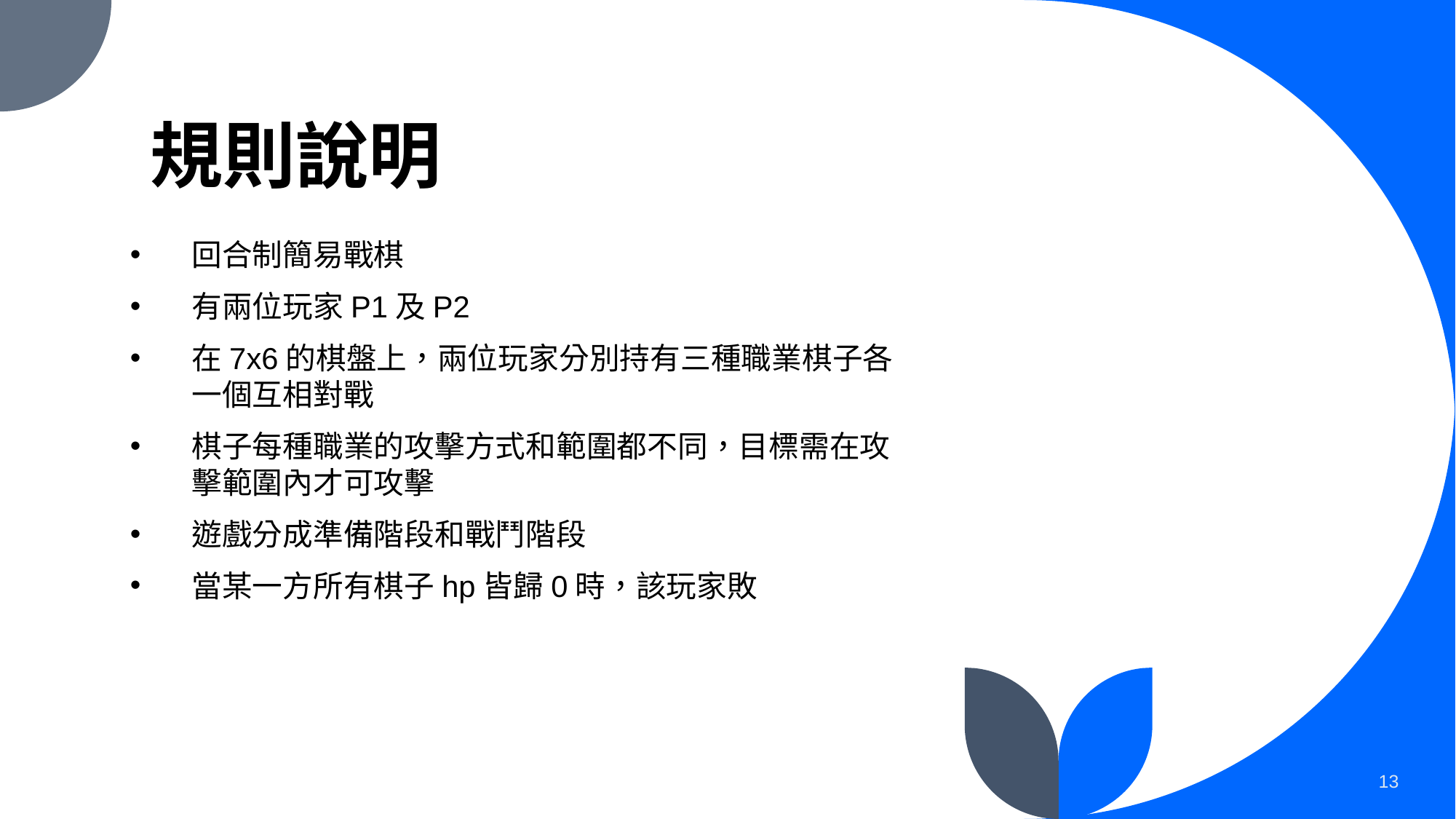

# 規則說明
回合制簡易戰棋
有兩位玩家P1及P2
在7x6的棋盤上，兩位玩家分別持有三種職業棋子各一個互相對戰
棋子每種職業的攻擊方式和範圍都不同，目標需在攻擊範圍內才可攻擊
遊戲分成準備階段和戰鬥階段
當某一方所有棋子hp皆歸0時，該玩家敗
13